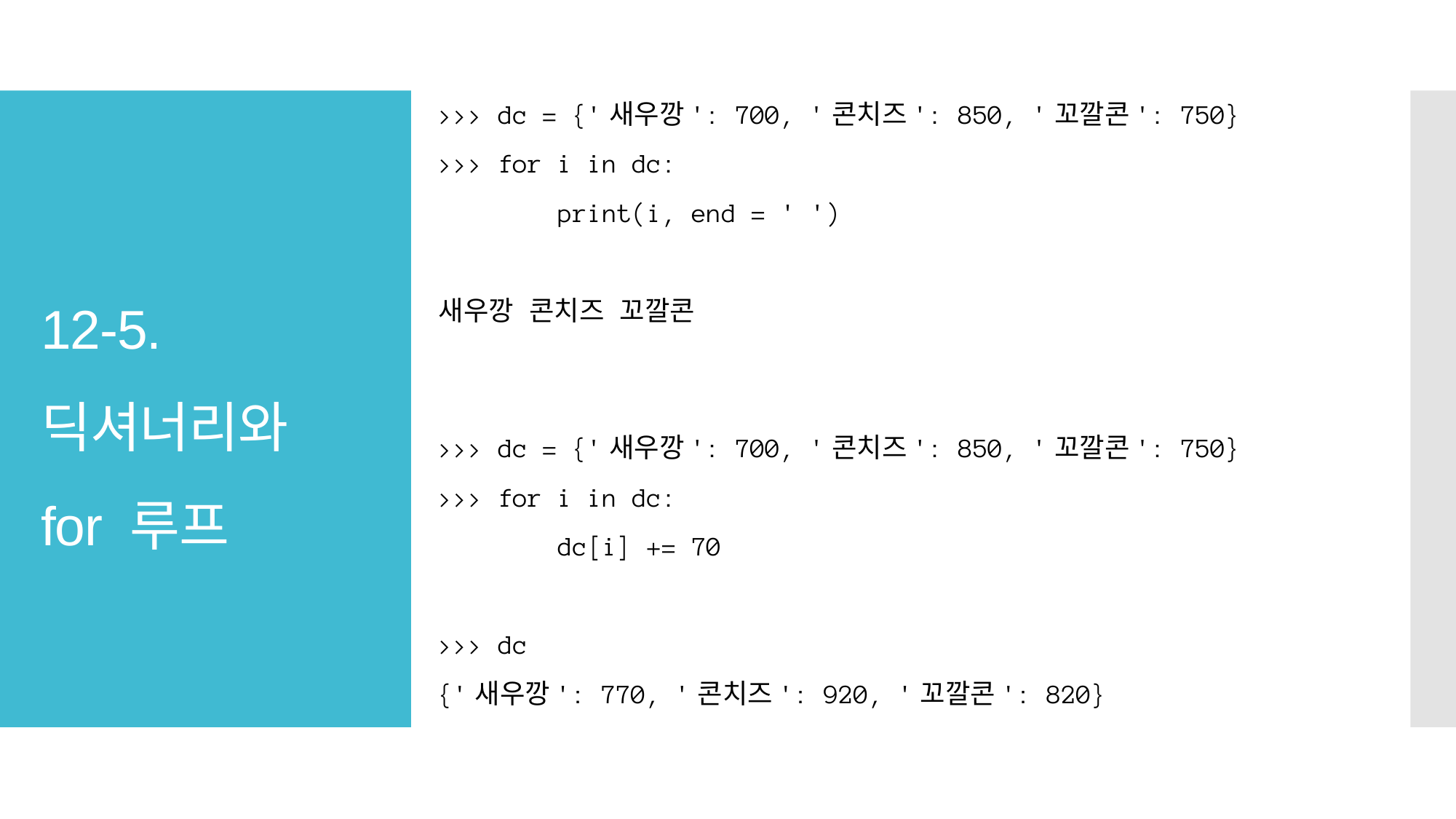

>>> dc = {'새우깡': 700, '콘치즈': 850, '꼬깔콘': 750}
>>> for i in dc:
        print(i, end = ' ')

새우깡  콘치즈  꼬깔콘
# 12-5. 딕셔너리와 for 루프
>>> dc = {'새우깡': 700, '콘치즈': 850, '꼬깔콘': 750}
>>> for i in dc:
        dc[i] += 70

>>> dc
{'새우깡': 770, '콘치즈': 920, '꼬깔콘': 820}